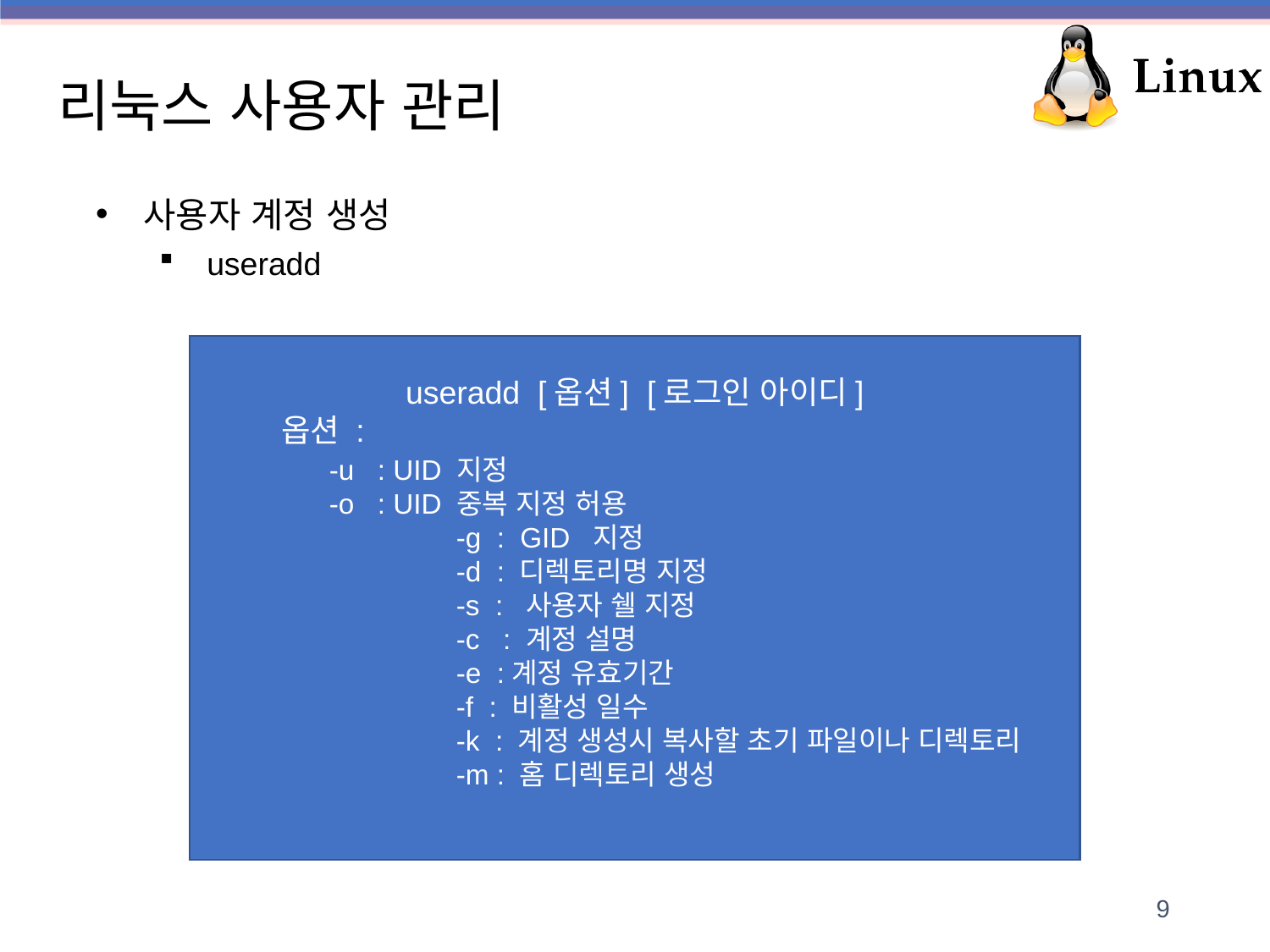

# 리눅스 사용자 관리
사용자 계정 생성
useradd

useradd  [옵션]  [로그인 아이디]
        옵션 :
	-u   : UID 지정
-o   : UID 중복 지정 허용
	-g  :  GID  지정
	-d  : 디렉토리명 지정
	-s  :  사용자 쉘 지정
	-c   : 계정 설명
	-e  :계정 유효기간
	-f  : 비활성 일수
	-k  : 계정 생성시 복사할 초기 파일이나 디렉토리
	-m : 홈 디렉토리 생성

9